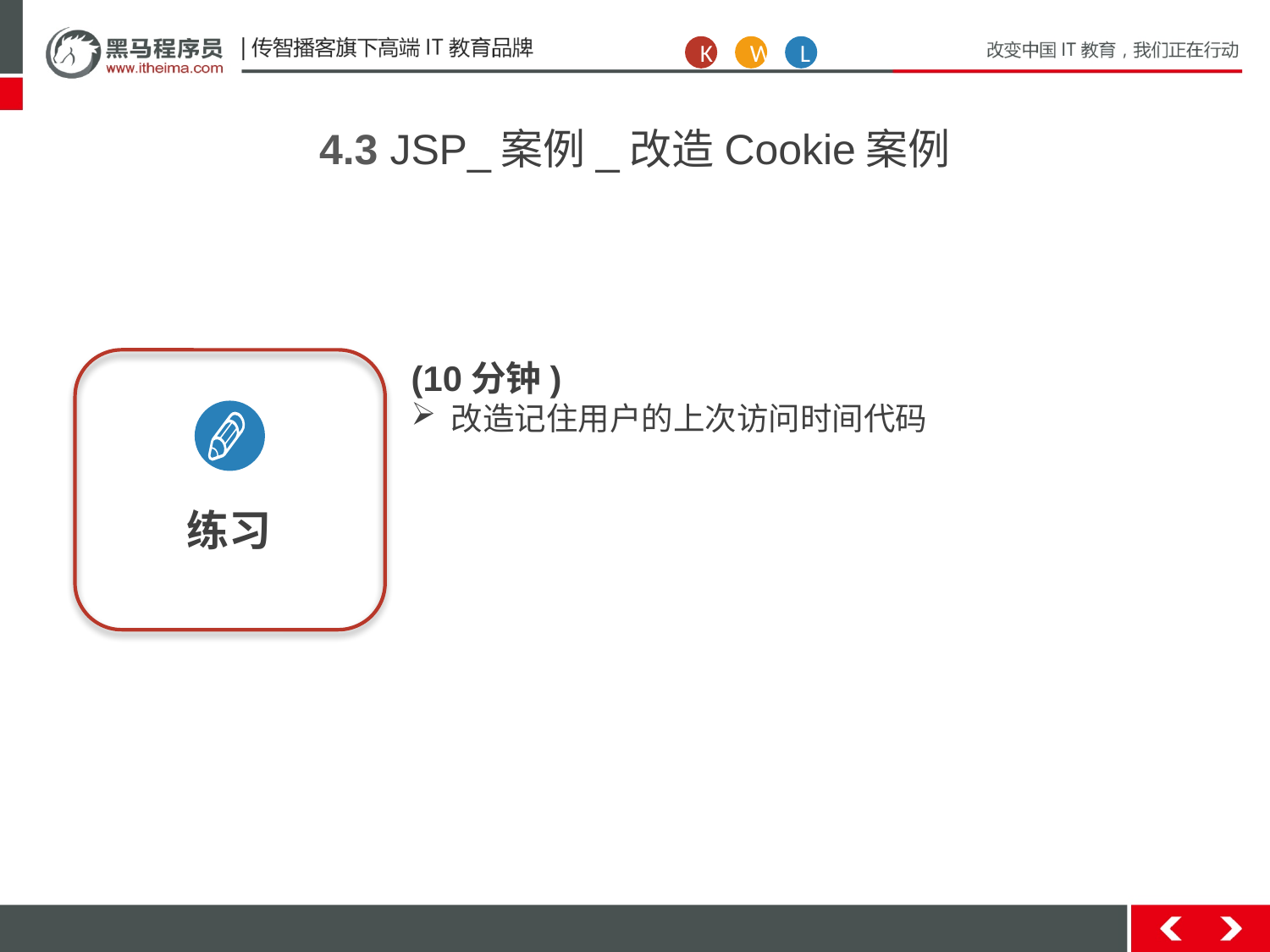

K
W
L
4.3 JSP_案例_改造Cookie案例

练习
(10分钟)
改造记住用户的上次访问时间代码